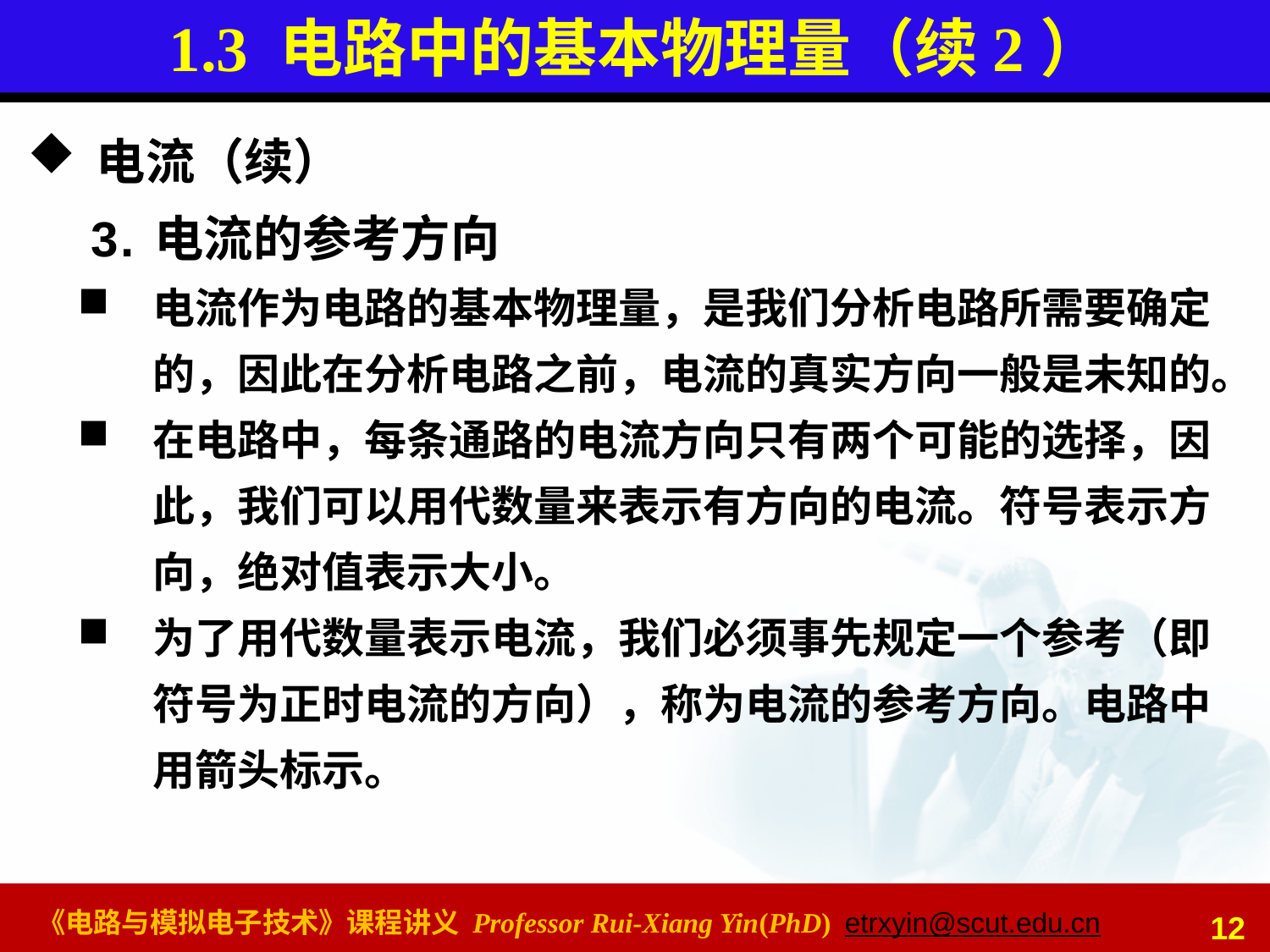

# 1.3 电路中的基本物理量（续2）
电流（续）
电流的参考方向
电流作为电路的基本物理量，是我们分析电路所需要确定的，因此在分析电路之前，电流的真实方向一般是未知的。
在电路中，每条通路的电流方向只有两个可能的选择，因此，我们可以用代数量来表示有方向的电流。符号表示方向，绝对值表示大小。
为了用代数量表示电流，我们必须事先规定一个参考（即符号为正时电流的方向），称为电流的参考方向。电路中用箭头标示。
12